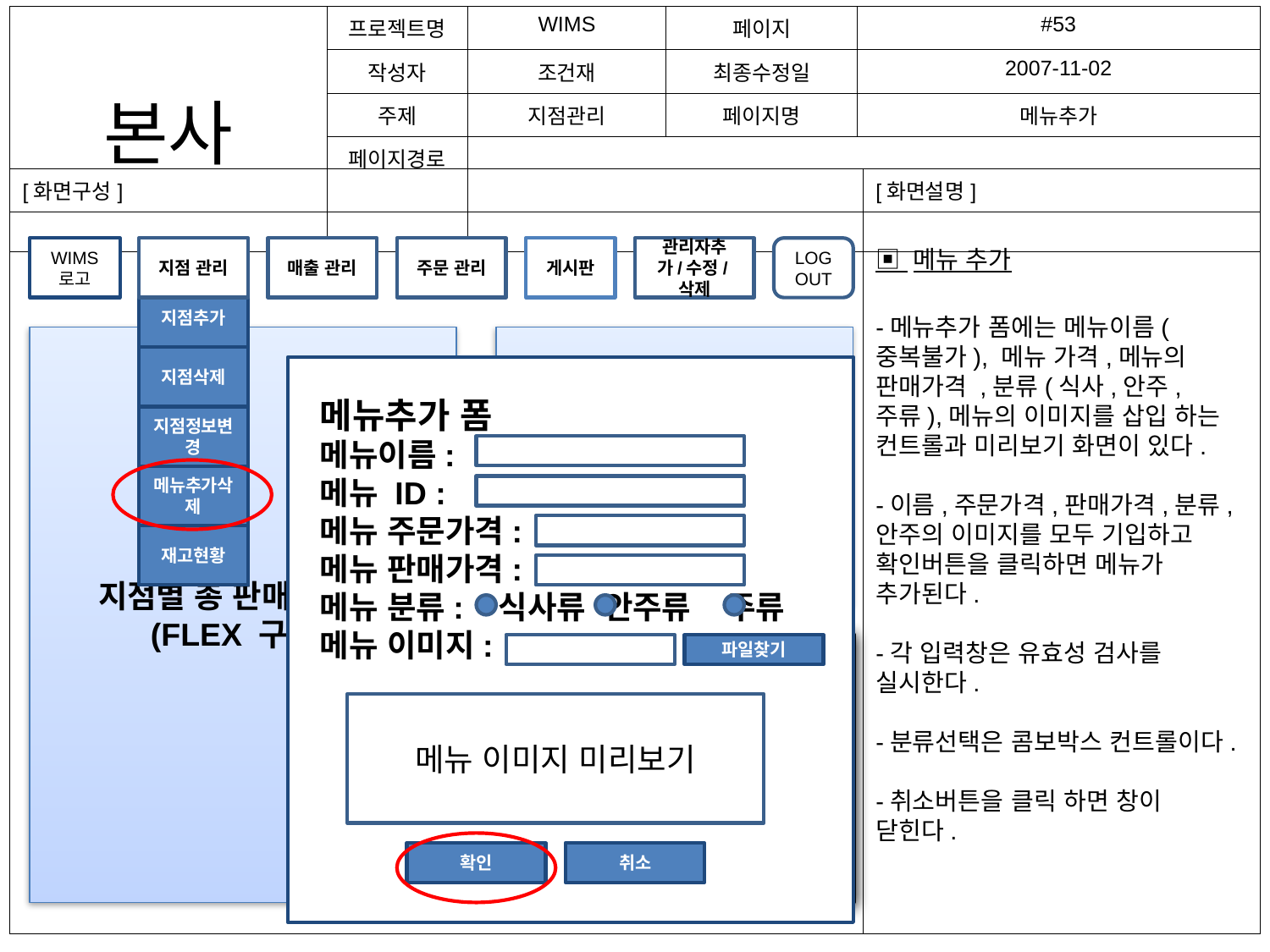

| 본사 | 프로젝트명 | WIMS | 페이지 | #53 |
| --- | --- | --- | --- | --- |
|  | 작성자 | 조건재 | 최종수정일 | 2007-11-02 |
|  | 주제 | 지점관리 | 페이지명 | 메뉴추가 |
|  | 페이지경로 |  |  |  |
| [화면구성] | [화면설명] |
| --- | --- |
|  |  |
관리자추가/수정/삭제
WIMS
로고
지점 관리
매출 관리
주문 관리
게시판
LOG OUT
▣ 메뉴 추가

-메뉴추가 폼에는 메뉴이름(중복불가), 메뉴 가격,메뉴의 판매가격 ,분류(식사,안주,주류),메뉴의 이미지를 삽입 하는 컨트롤과 미리보기 화면이 있다.

-이름,주문가격,판매가격,분류,안주의 이미지를 모두 기입하고 확인버튼을 클릭하면 메뉴가 추가된다.

-각 입력창은 유효성 검사를 실시한다.

-분류선택은 콤보박스 컨트롤이다.

-취소버튼을 클릭 하면 창이 닫힌다.
지점추가
지점별 총 판매량 차트
(FLEX 구현)
각 지점 측
주문요청 리스트
지점삭제

메뉴추가 폼
메뉴이름:
메뉴 ID :
메뉴 주문가격:
메뉴 판매가격:
메뉴 분류:   식사류  안주류    주류
메뉴 이미지:

지점정보변경

메뉴추가삭제

재고현황

본사게시판 최근 내용

파일찾기
메뉴 이미지 미리보기

확인
취소